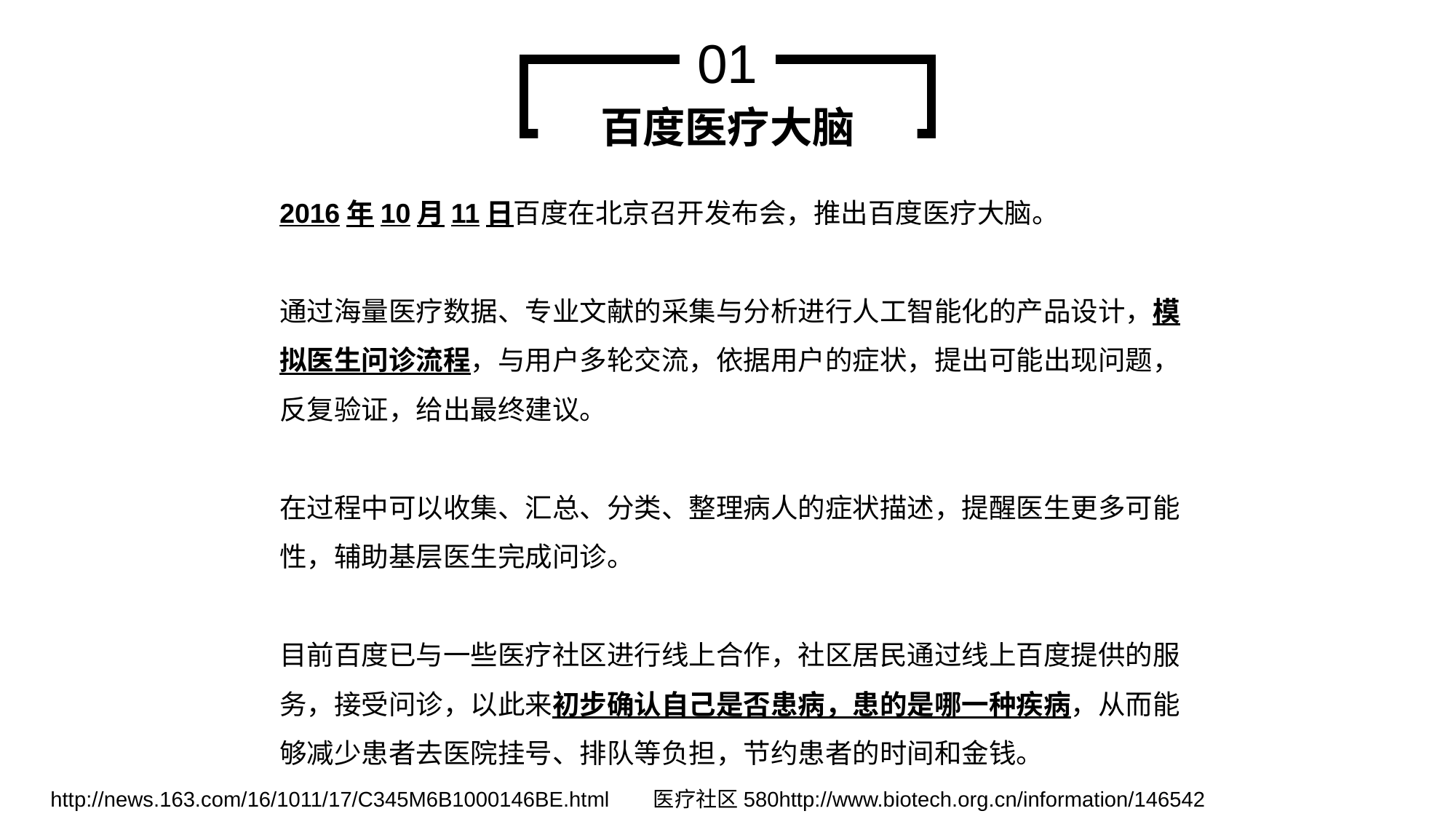

01

百度医疗大脑
2016年10月11日百度在北京召开发布会，推出百度医疗大脑。

通过海量医疗数据、专业文献的采集与分析进行人工智能化的产品设计，模拟医生问诊流程，与用户多轮交流，依据用户的症状，提出可能出现问题，反复验证，给出最终建议。

在过程中可以收集、汇总、分类、整理病人的症状描述，提醒医生更多可能性，辅助基层医生完成问诊。

目前百度已与一些医疗社区进行线上合作，社区居民通过线上百度提供的服务，接受问诊，以此来初步确认自己是否患病，患的是哪一种疾病，从而能够减少患者去医院挂号、排队等负担，节约患者的时间和金钱。
http://news.163.com/16/1011/17/C345M6B1000146BE.html
医疗社区580http://www.biotech.org.cn/information/146542